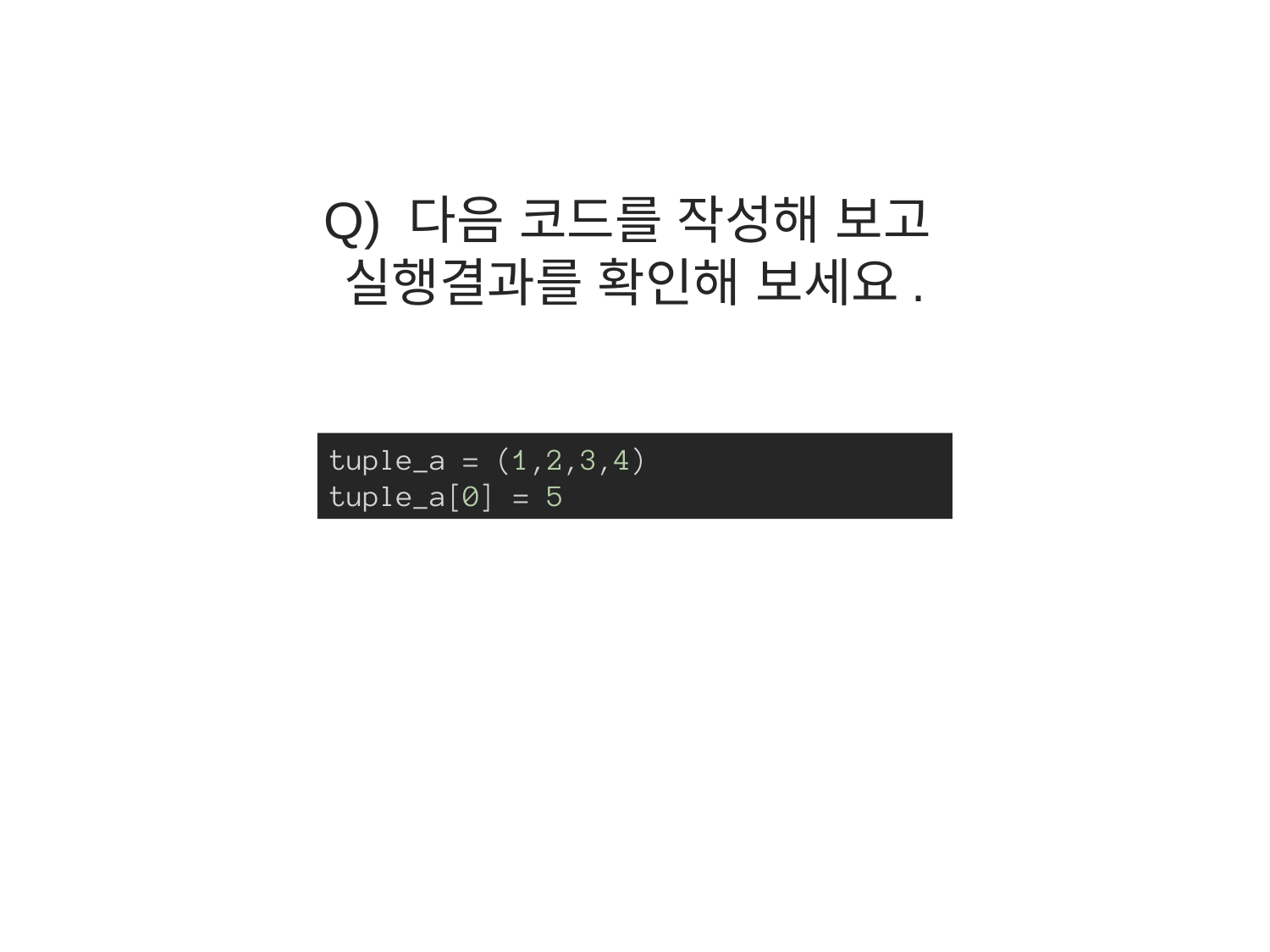

Q) 다음 코드를 작성해 보고
실행결과를 확인해 보세요.
tuple_a = (1,2,3,4)
tuple_a[0] = 5